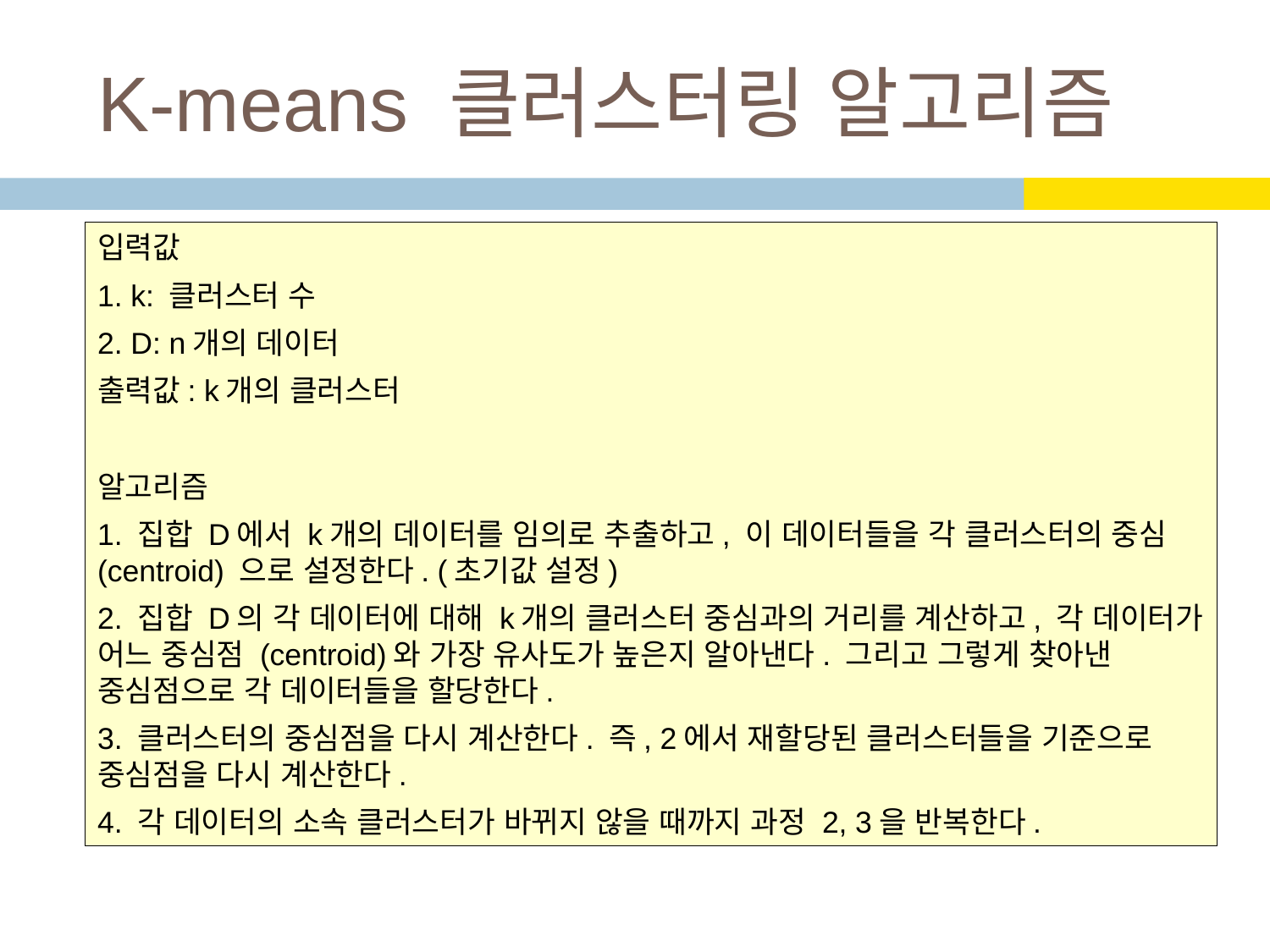

# K-means 클러스터링 알고리즘
입력값
1. k: 클러스터 수
2. D: n개의 데이터
출력값: k개의 클러스터

알고리즘
1. 집합 D에서 k개의 데이터를 임의로 추출하고, 이 데이터들을 각 클러스터의 중심 (centroid) 으로 설정한다. (초기값 설정)
2. 집합 D의 각 데이터에 대해 k개의 클러스터 중심과의 거리를 계산하고, 각 데이터가 어느 중심점 (centroid)와 가장 유사도가 높은지 알아낸다. 그리고 그렇게 찾아낸 중심점으로 각 데이터들을 할당한다.
3. 클러스터의 중심점을 다시 계산한다. 즉, 2에서 재할당된 클러스터들을 기준으로 중심점을 다시 계산한다.
4. 각 데이터의 소속 클러스터가 바뀌지 않을 때까지 과정 2, 3을 반복한다.